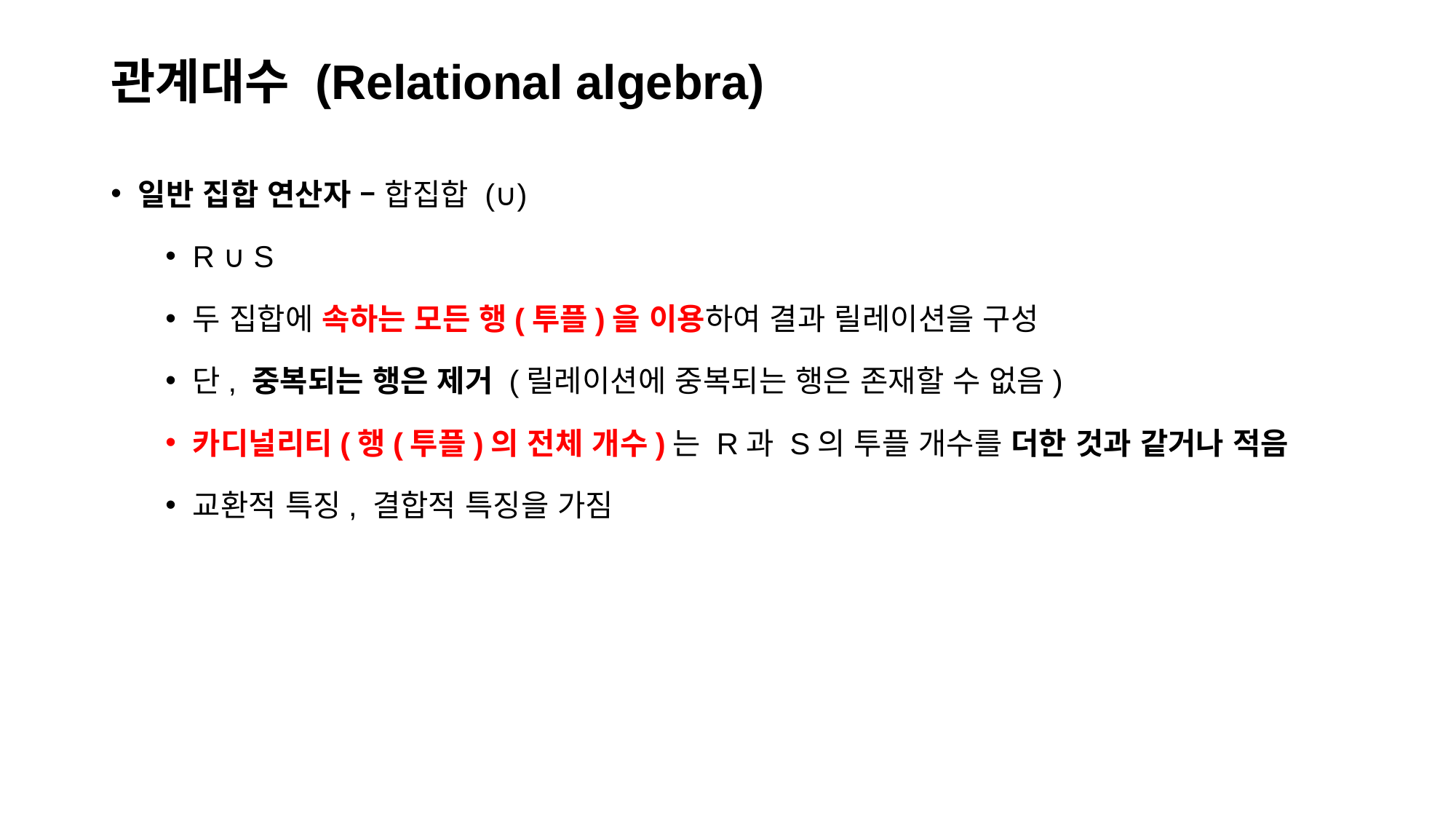

# 관계대수 (Relational algebra)
일반 집합 연산자 – 합집합 (∪)
R ∪ S
두 집합에 속하는 모든 행(투플)을 이용하여 결과 릴레이션을 구성
단, 중복되는 행은 제거 (릴레이션에 중복되는 행은 존재할 수 없음)
카디널리티(행(투플)의 전체 개수)는 R과 S의 투플 개수를 더한 것과 같거나 적음
교환적 특징, 결합적 특징을 가짐